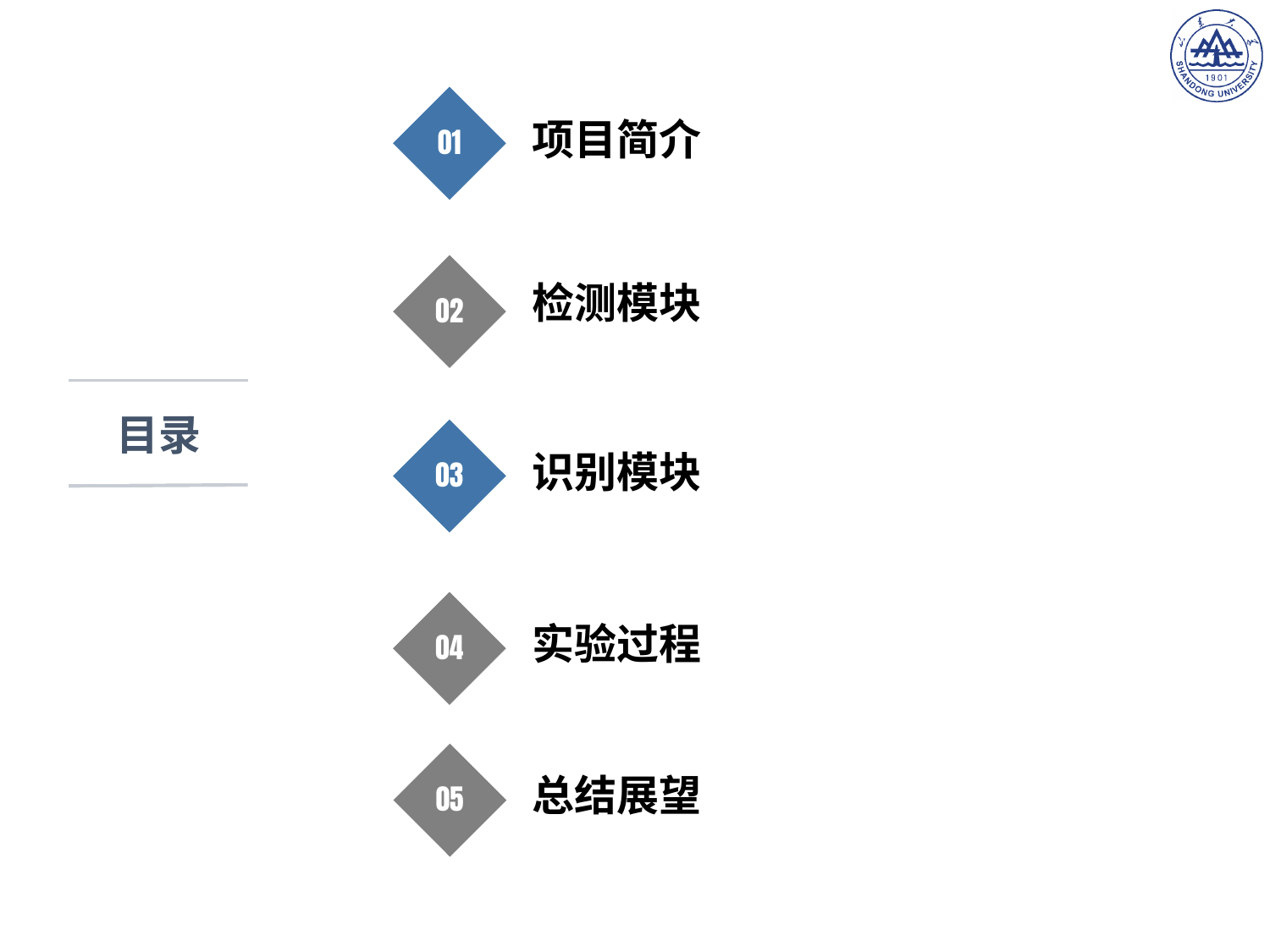

01
项目简介
02
检测模块
目录
03
识别模块
04
实验过程
05
总结展望